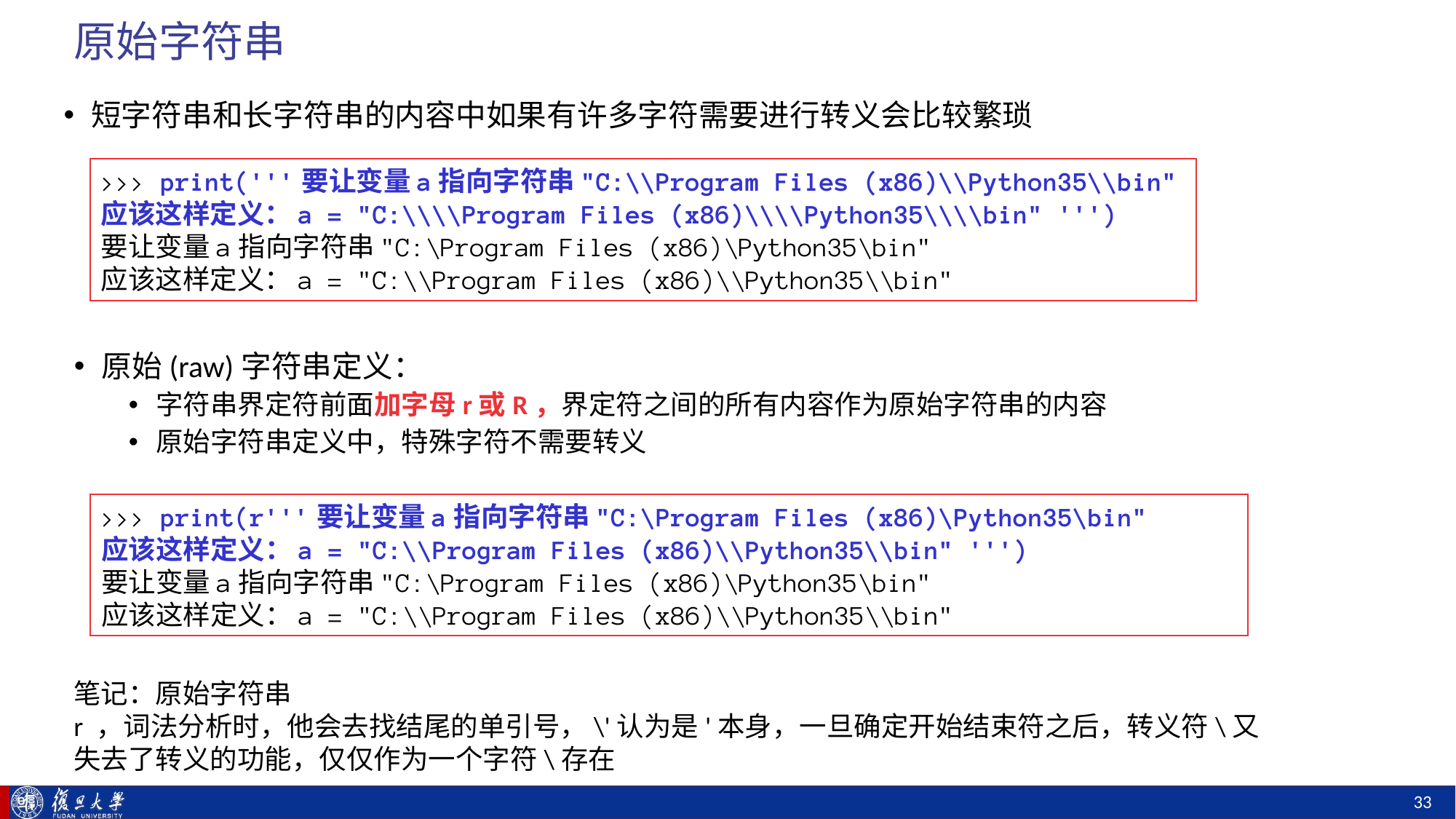

# 原始字符串
短字符串和长字符串的内容中如果有许多字符需要进行转义会比较繁琐

>>> print('''要让变量a指向字符串"C:\\Program Files (x86)\\Python35\\bin"
应该这样定义：a = "C:\\\\Program Files (x86)\\\\Python35\\\\bin" ''')
要让变量a指向字符串"C:\Program Files (x86)\Python35\bin"
应该这样定义：a = "C:\\Program Files (x86)\\Python35\\bin"
原始(raw)字符串定义：
字符串界定符前面加字母r或R，界定符之间的所有内容作为原始字符串的内容
原始字符串定义中，特殊字符不需要转义

>>> print(r'''要让变量a指向字符串"C:\Program Files (x86)\Python35\bin"
应该这样定义：a = "C:\\Program Files (x86)\\Python35\\bin" ''')
要让变量a指向字符串"C:\Program Files (x86)\Python35\bin"
应该这样定义：a = "C:\\Program Files (x86)\\Python35\\bin"
笔记：原始字符串
r ，词法分析时，他会去找结尾的单引号，\'认为是'本身，一旦确定开始结束符之后，转义符\又失去了转义的功能，仅仅作为一个字符\存在